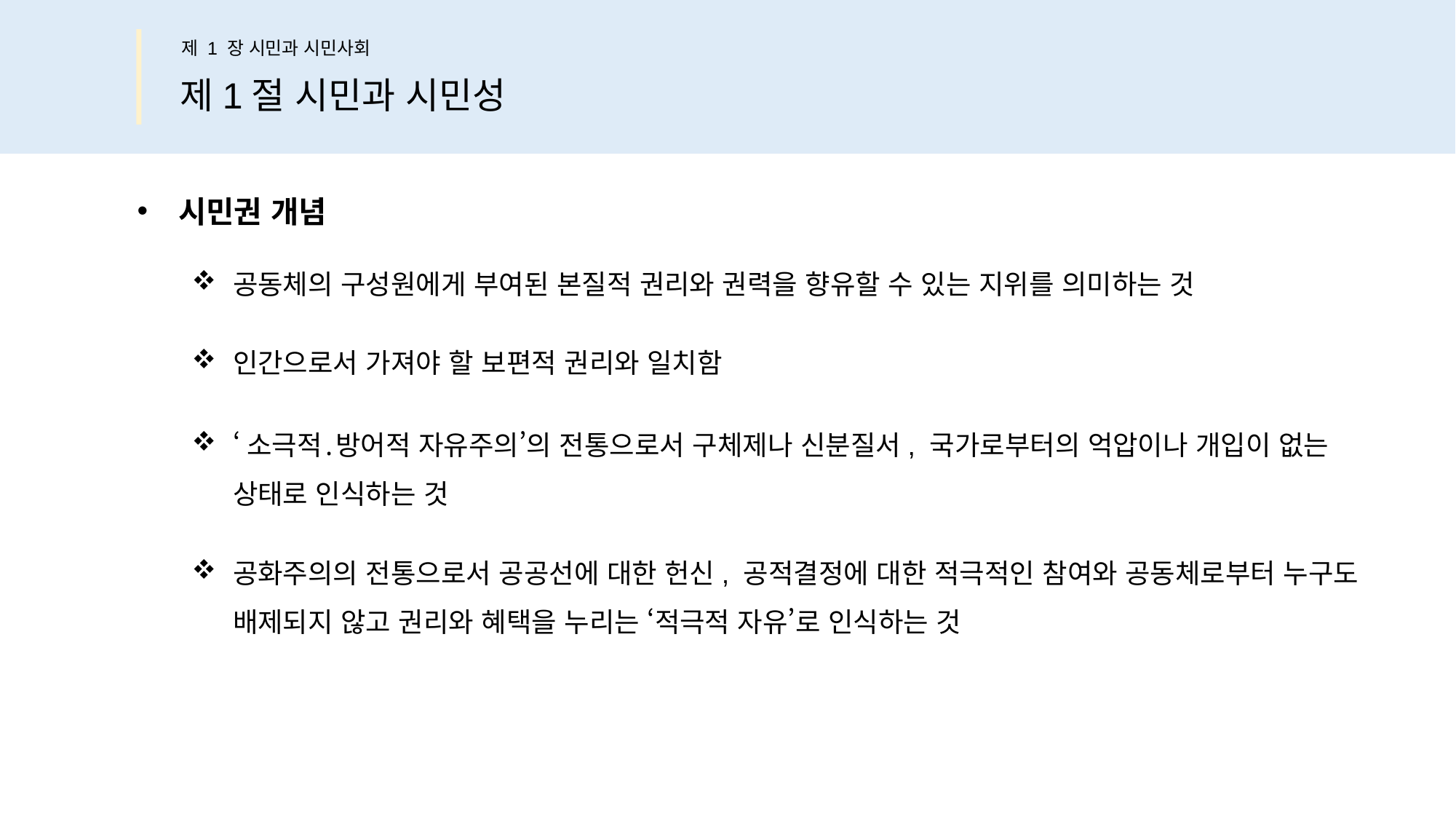

제 1 장 시민과 시민사회
제1절 시민과 시민성
시민권 개념

공동체의 구성원에게 부여된 본질적 권리와 권력을 향유할 수 있는 지위를 의미하는 것

인간으로서 가져야 할 보편적 권리와 일치함

‘소극적․방어적 자유주의’의 전통으로서 구체제나 신분질서, 국가로부터의 억압이나 개입이 없는 상태로 인식하는 것

공화주의의 전통으로서 공공선에 대한 헌신, 공적결정에 대한 적극적인 참여와 공동체로부터 누구도 배제되지 않고 권리와 혜택을 누리는 ‘적극적 자유’로 인식하는 것